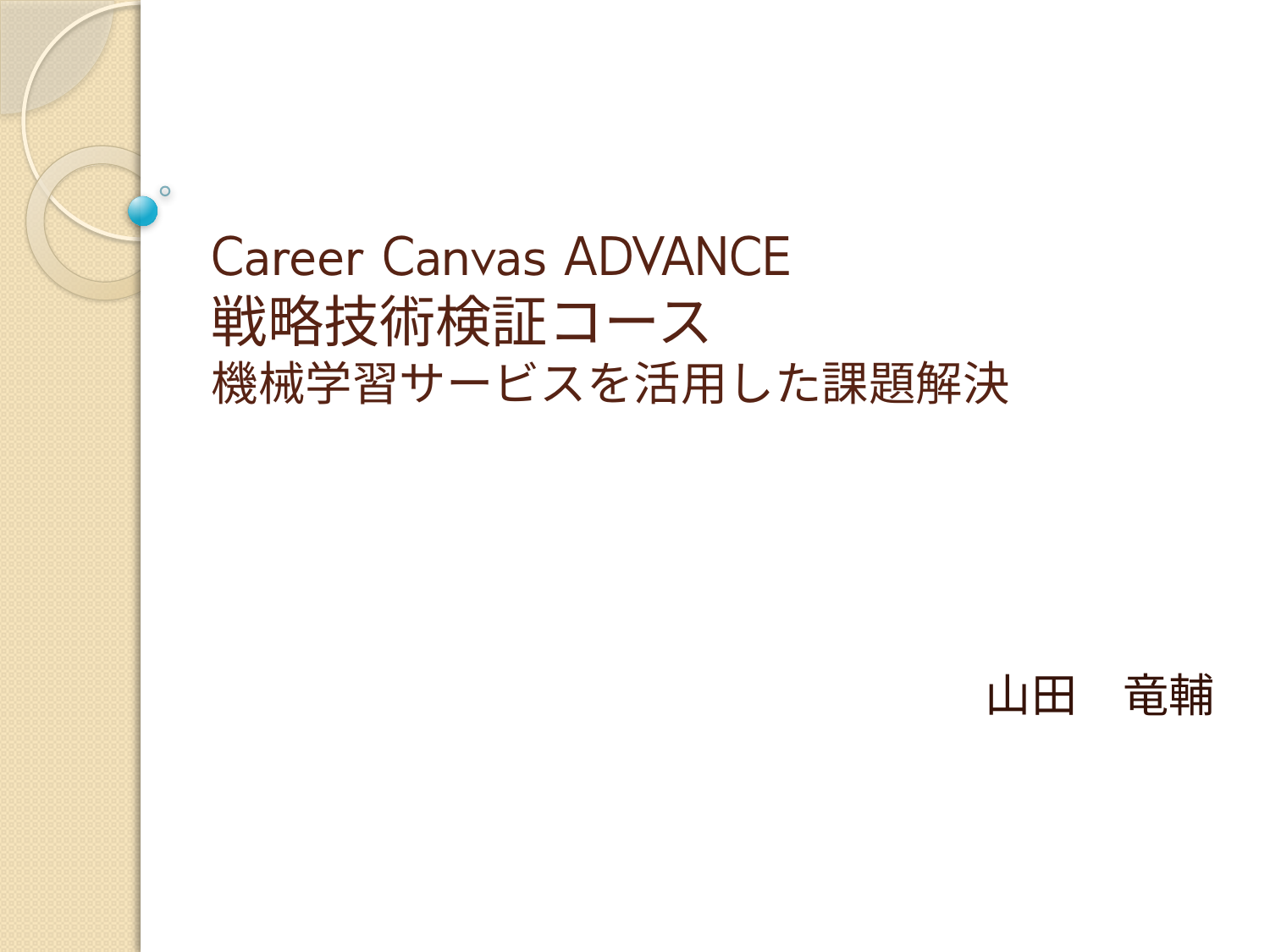

# Career Canvas ADVANCE　 戦略技術検証コース 機械学習サービスを活用した課題解決
山田　竜輔